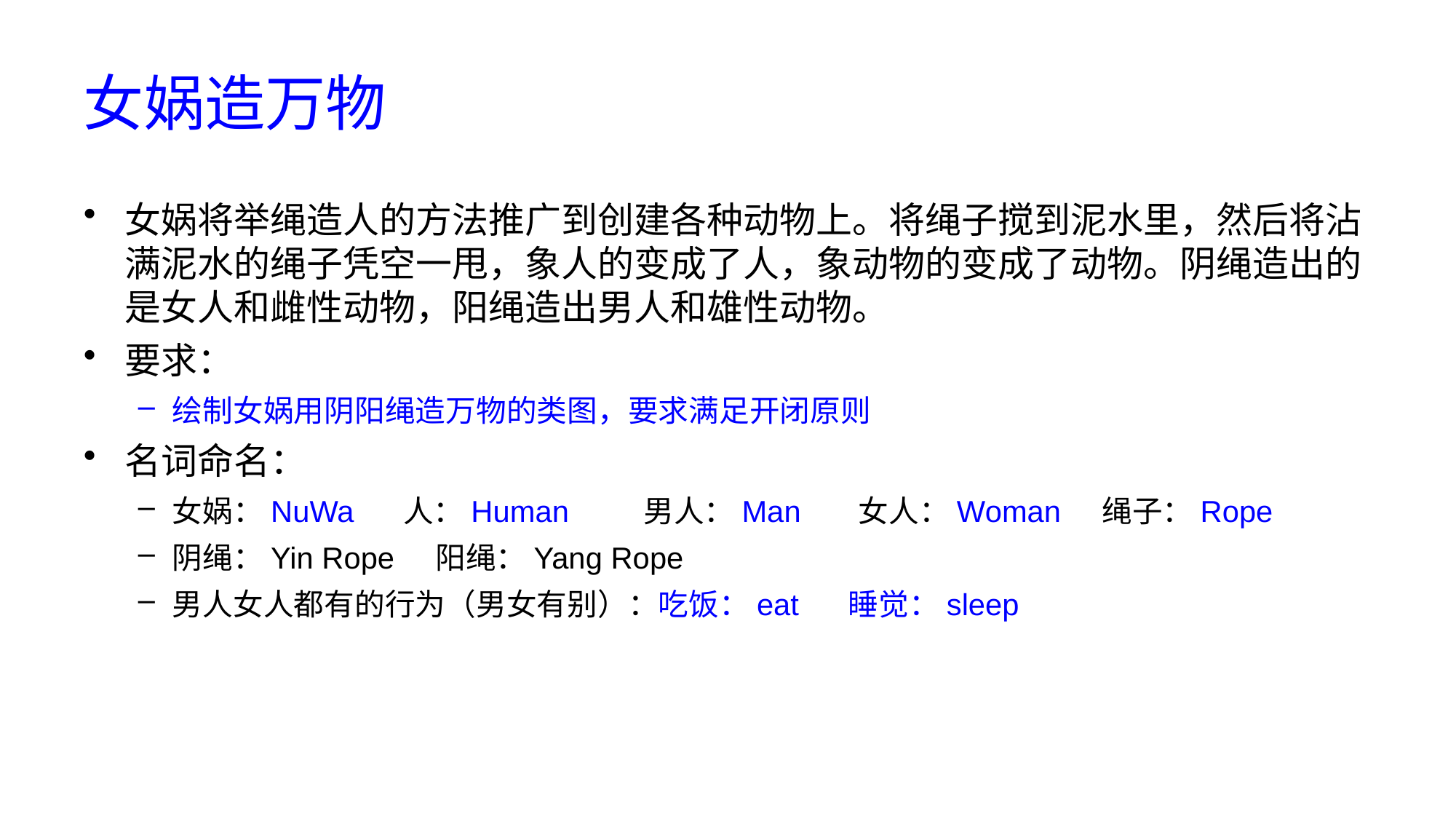

# 女娲造万物
女娲将举绳造人的方法推广到创建各种动物上。将绳子搅到泥水里，然后将沾满泥水的绳子凭空一甩，象人的变成了人，象动物的变成了动物。阴绳造出的是女人和雌性动物，阳绳造出男人和雄性动物。
要求：
绘制女娲用阴阳绳造万物的类图，要求满足开闭原则
名词命名：
女娲：NuWa     人：Human        男人：Man      女人：Woman    绳子：Rope
阴绳：Yin Rope    阳绳：Yang Rope
男人女人都有的行为（男女有别）：吃饭：eat     睡觉：sleep
40